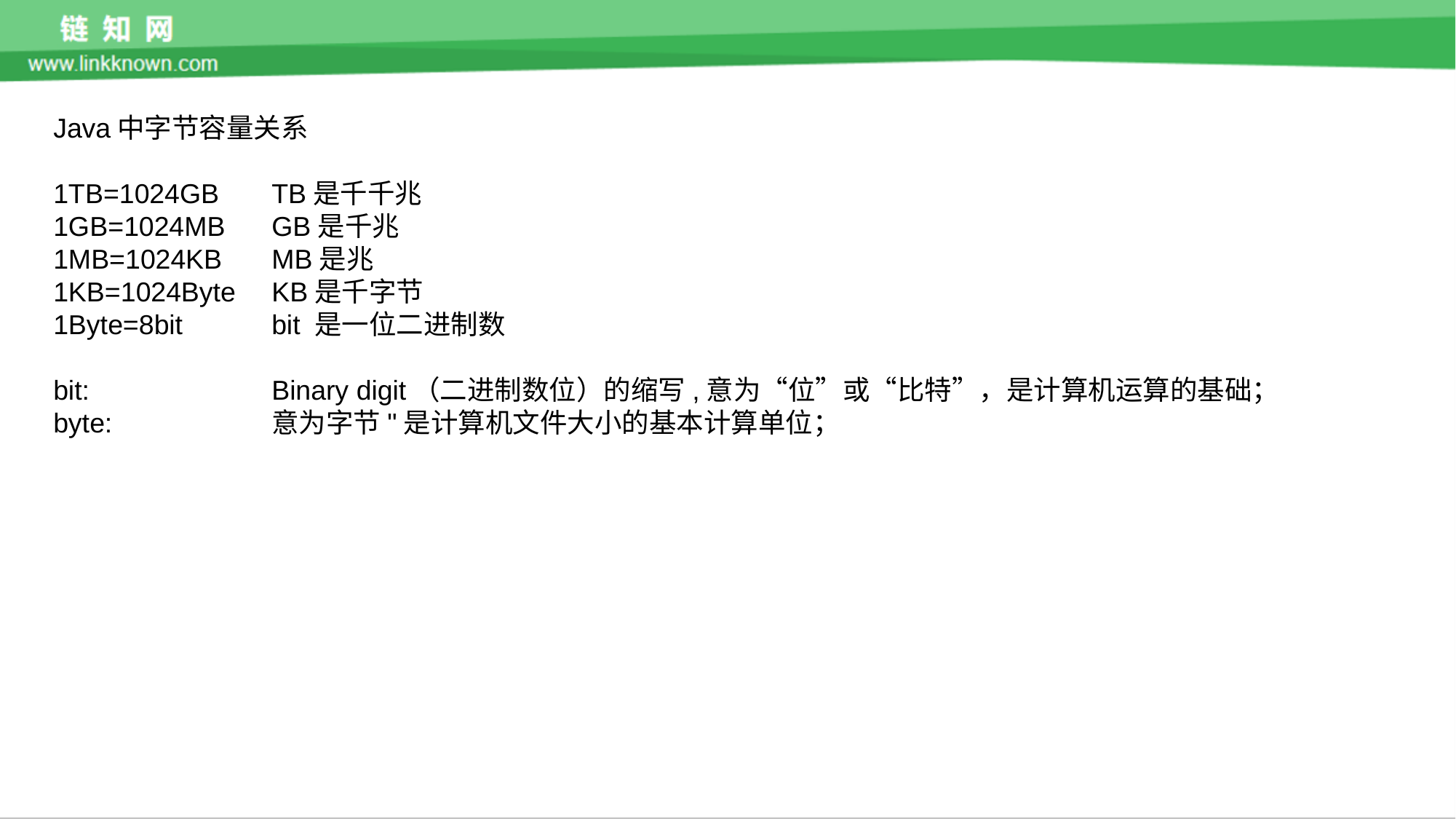

Java中字节容量关系

1TB=1024GB      	TB是千千兆
1GB=1024MB      	GB是千兆
1MB=1024KB      	MB是兆
1KB=1024Byte    	KB是千字节
1Byte=8bit           	bit 是一位二进制数

bit:    		Binary digit（二进制数位）的缩写,意为“位”或“比特”，是计算机运算的基础；
byte:    		意为字节"是计算机文件大小的基本计算单位；